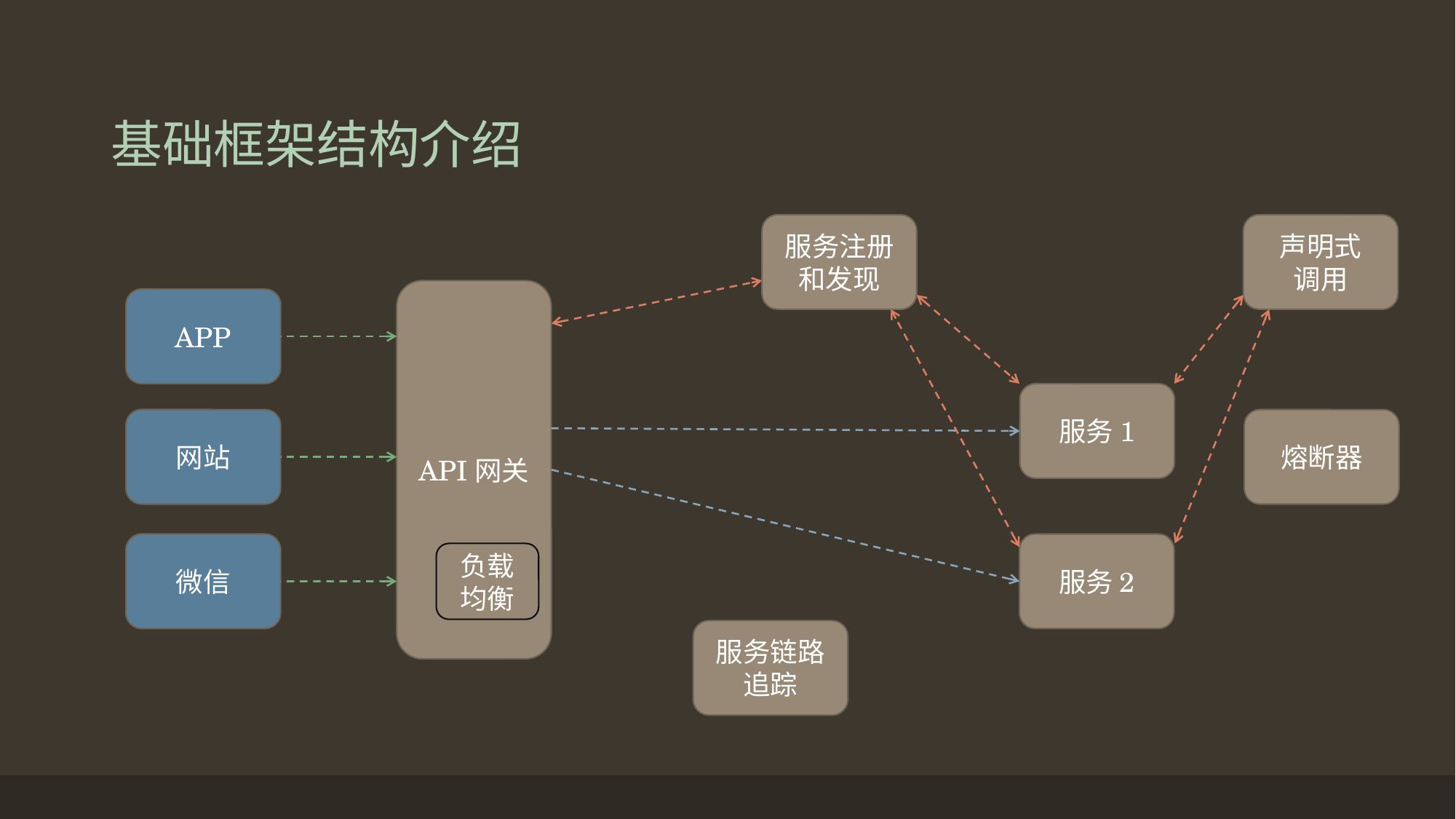

# 基础框架结构介绍
服务注册和发现
声明式
调用
API网关
APP
服务1
网站
熔断器
微信
服务2
负载均衡
服务链路追踪